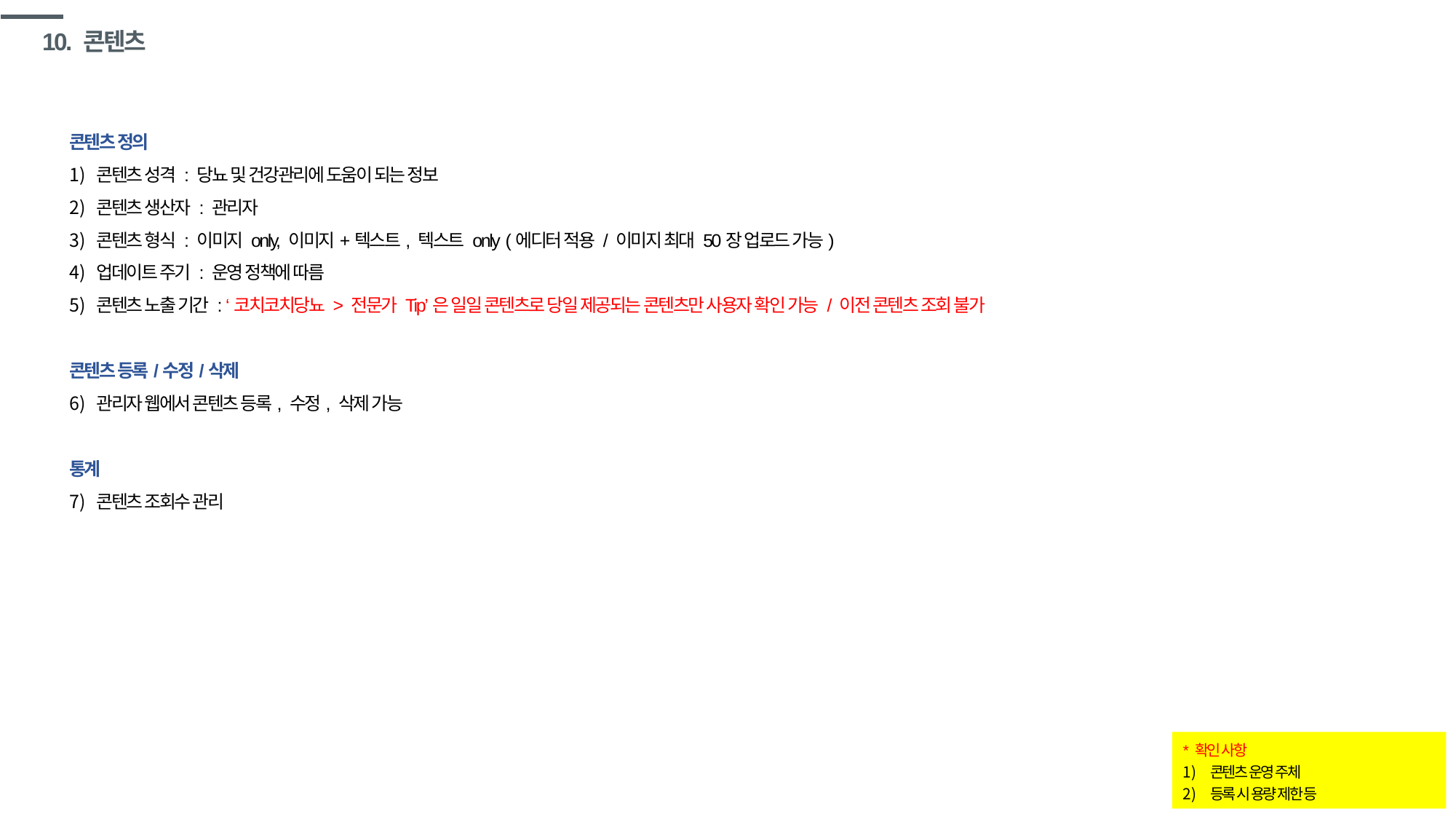

# 10. 콘텐츠
콘텐츠 정의
콘텐츠 성격 : 당뇨 및 건강관리에 도움이 되는 정보
콘텐츠 생산자 : 관리자
콘텐츠 형식 : 이미지 only, 이미지+텍스트, 텍스트 only  (에디터 적용 / 이미지 최대 50장 업로드 가능)
업데이트 주기 : 운영 정책에 따름
콘텐츠 노출 기간 : ‘코치코치당뇨 > 전문가 Tip’은 일일 콘텐츠로 당일 제공되는 콘텐츠만 사용자 확인 가능 / 이전 콘텐츠 조회 불가

콘텐츠 등록/수정/삭제
관리자 웹에서 콘텐츠 등록, 수정, 삭제 가능

통계
콘텐츠 조회수 관리
* 확인 사항
콘텐츠 운영 주체
등록 시 용량 제한 등